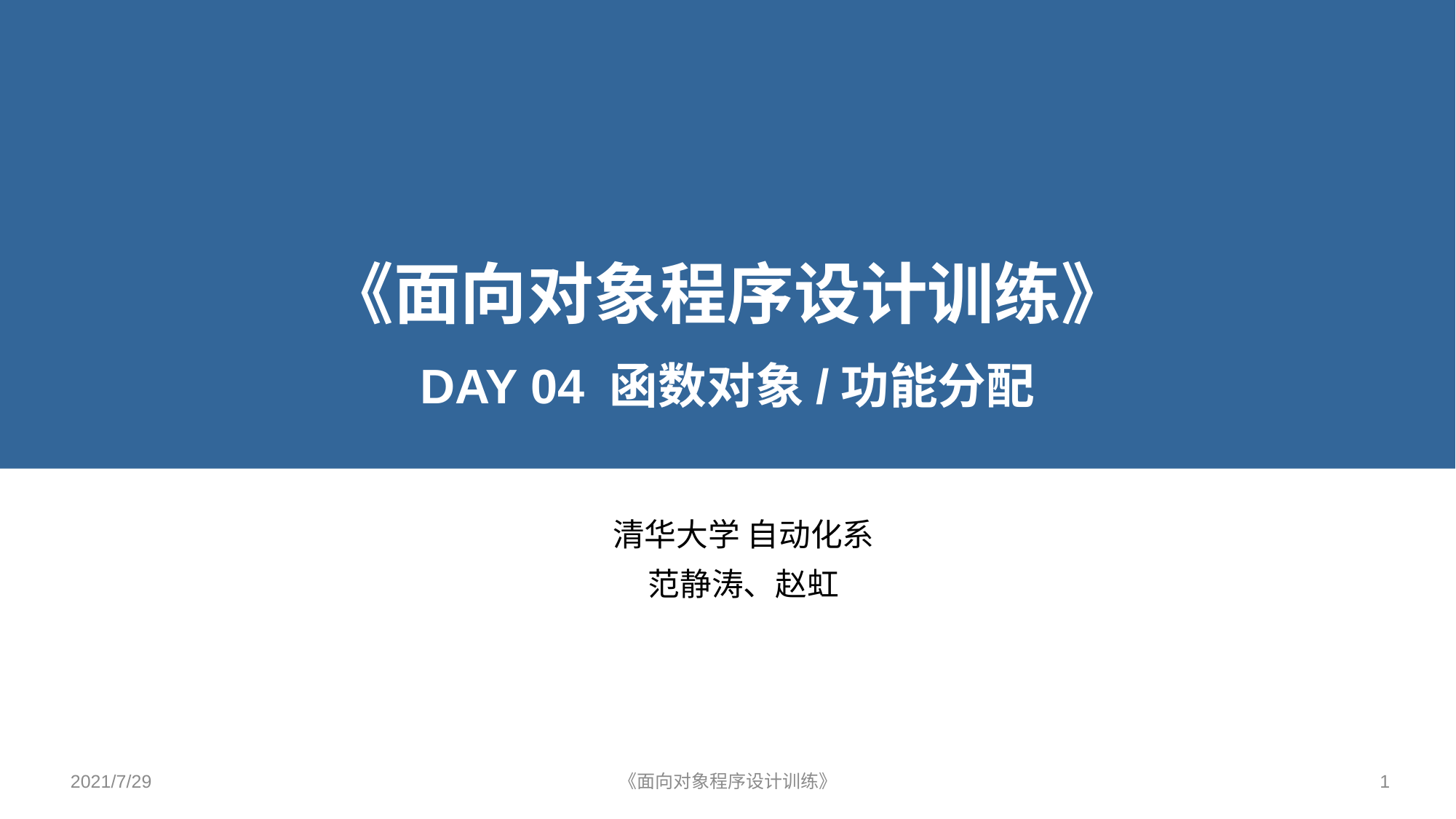

# 《面向对象程序设计训练》 DAY 04 函数对象/功能分配
清华大学 自动化系
范静涛、赵虹
2021/7/29
《面向对象程序设计训练》
1